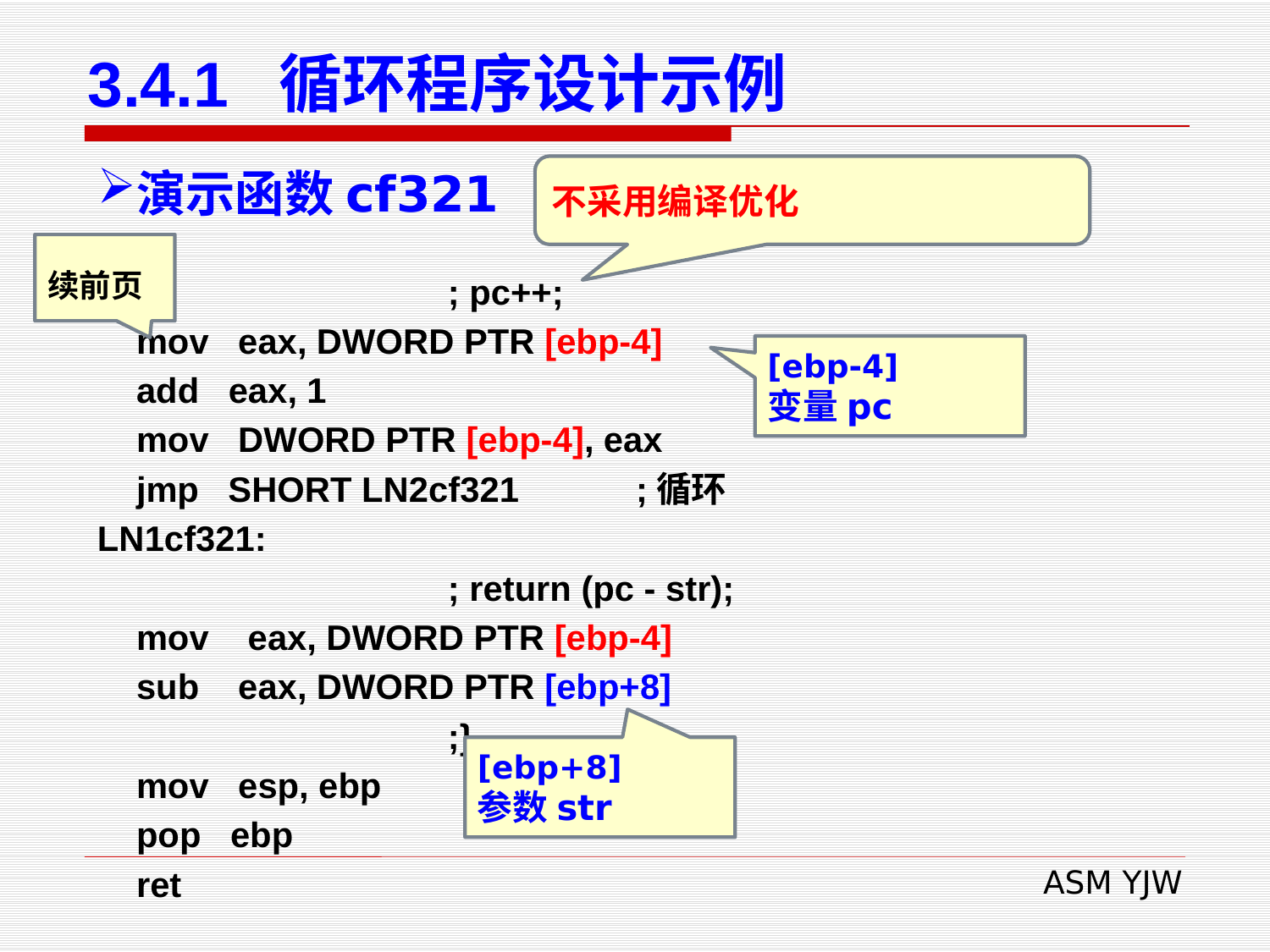

# 3.4.1  循环程序设计示例
演示函数cf321
不采用编译优化
续前页
                                    ; pc++;
    mov   eax, DWORD PTR [ebp-4]
    add   eax, 1
    mov   DWORD PTR [ebp-4], eax
    jmp   SHORT LN2cf321            ;循环
LN1cf321:
                                    ; return (pc - str);
    mov    eax, DWORD PTR [ebp-4]
    sub    eax, DWORD PTR [ebp+8]
                                    ;}
    mov   esp, ebp
    pop   ebp
    ret
[ebp-4]
变量pc
[ebp+8]
参数str